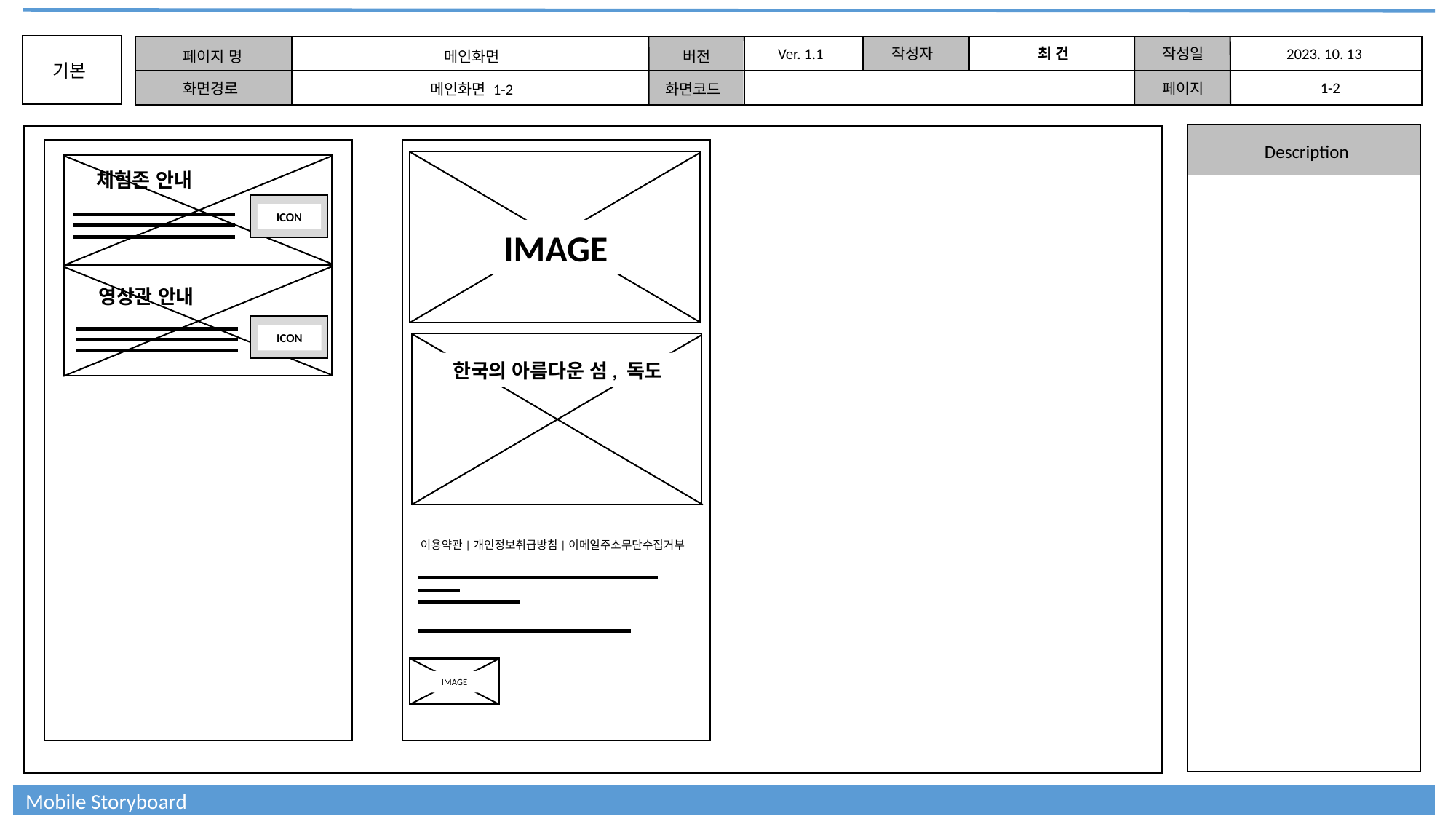

Ver. 1.1
2023. 10. 13
최 건
작성자
작성일
버전
페이지 명
메인화면
1-2
화면경로
페이지
메인화면 1-2
화면코드
기본

Description

IMAGE

한국의 아름다운 섬, 독도
이용약관|개인정보취급방침|이메일주소무단수집거부

IMAGE

체험존 안내

영상관 안내

ICON

ICON
Mobile Storyboard